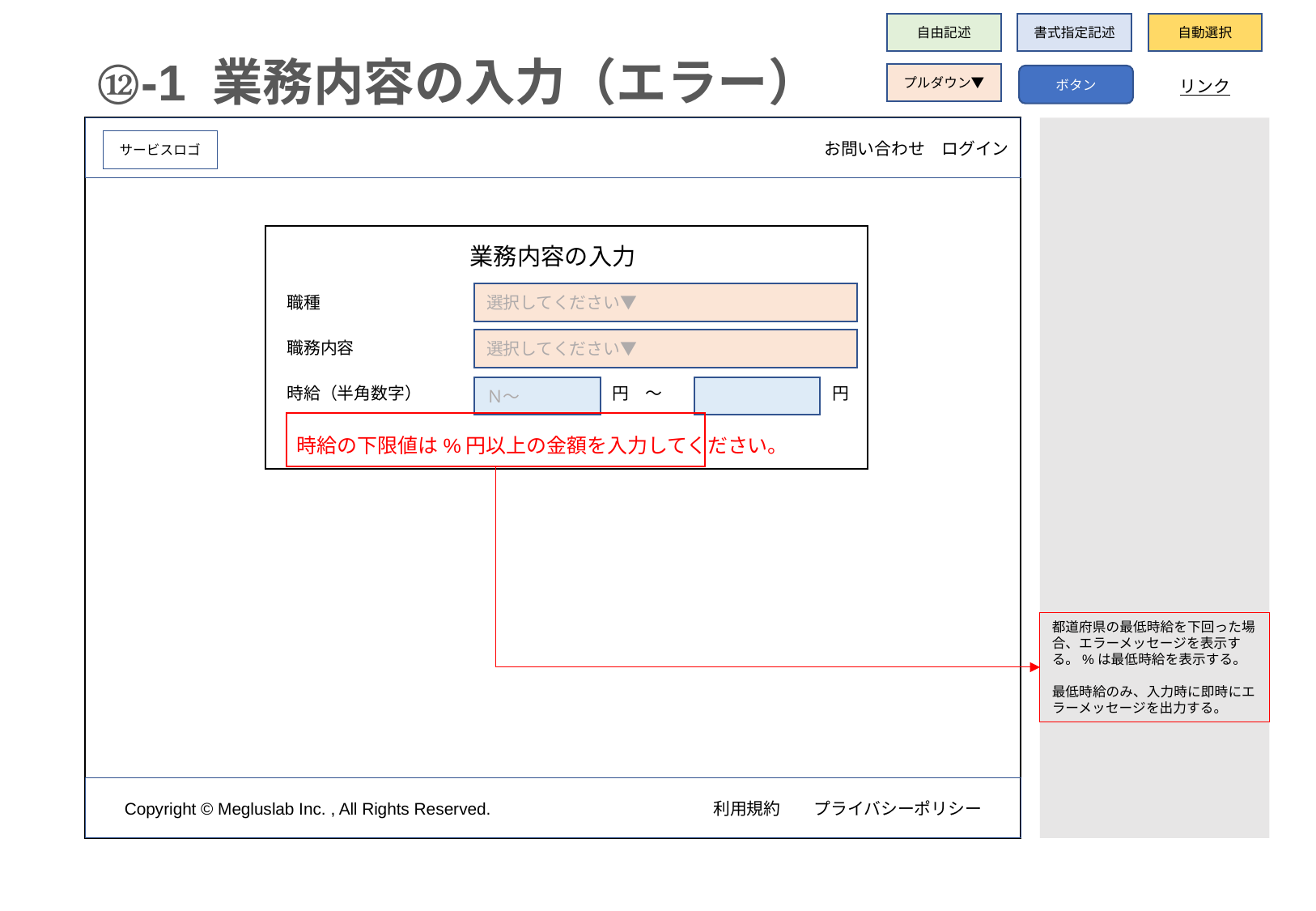

自由記述
書式指定記述
自動選択
⑫-1 業務内容の入力（エラー）
プルダウン▼
ボタン
リンク

　　　　　　　　　　　お問い合わせ　ログイン

サービスロゴ

業務内容の入力
選択してください▼
職種
選択してください▼
職務内容
時給（半角数字）
Ｎ～
円　～

円

時給の下限値は%円以上の金額を入力してください。
都道府県の最低時給を下回った場合、エラーメッセージを表示する。%は最低時給を表示する。

最低時給のみ、入力時に即時にエラーメッセージを出力する。
Copyright © Megluslab Inc. , All Rights Reserved.　　　　　　　　　　　　　利用規約　　プライバシーポリシー